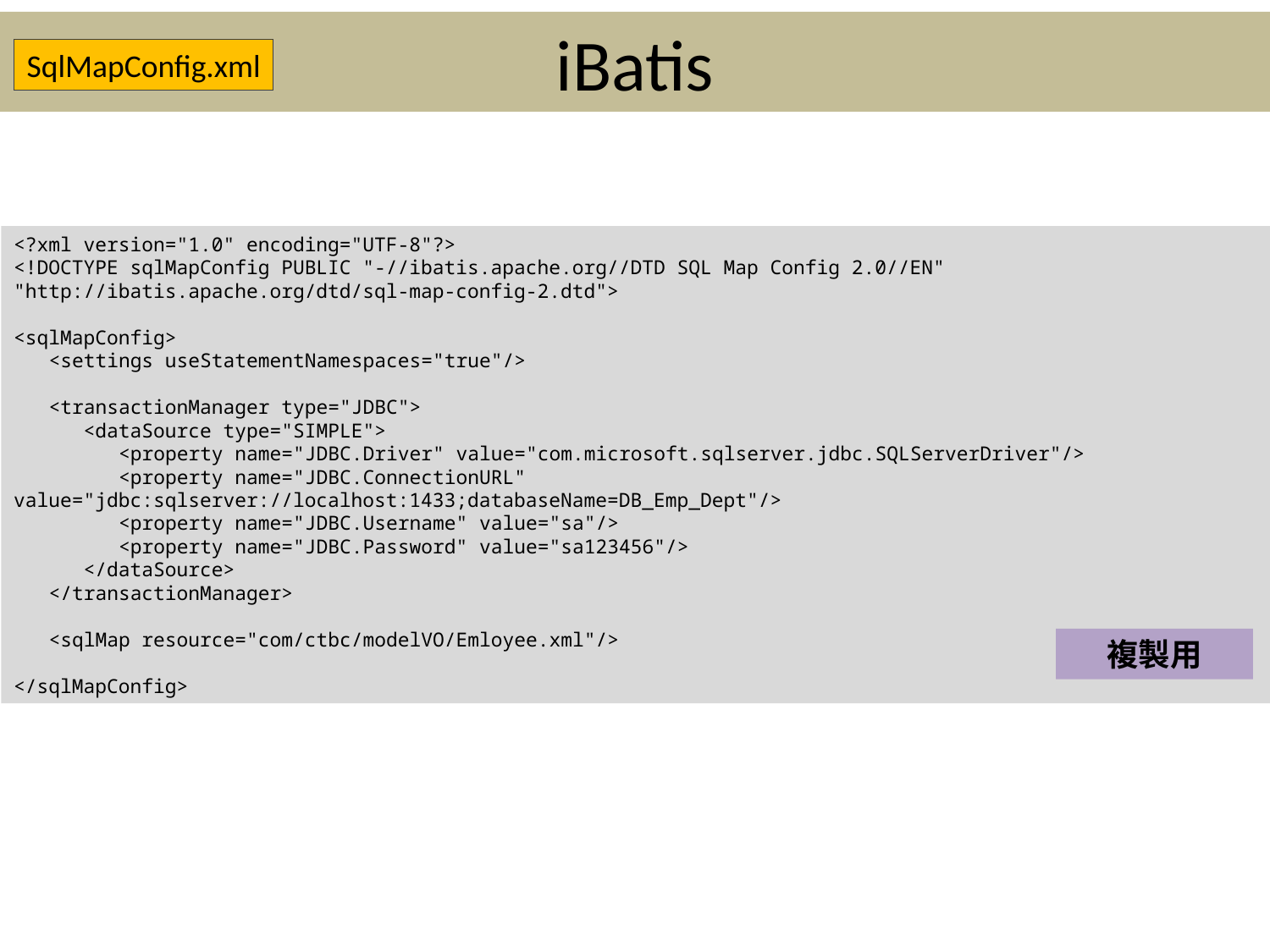

# iBatis
SqlMapConfig.xml
<?xml version="1.0" encoding="UTF-8"?>
<!DOCTYPE sqlMapConfig PUBLIC "-//ibatis.apache.org//DTD SQL Map Config 2.0//EN" "http://ibatis.apache.org/dtd/sql-map-config-2.dtd">

<sqlMapConfig>
   <settings useStatementNamespaces="true"/>

   <transactionManager type="JDBC">
      <dataSource type="SIMPLE">
         <property name="JDBC.Driver" value="com.microsoft.sqlserver.jdbc.SQLServerDriver"/>
         <property name="JDBC.ConnectionURL" 	value="jdbc:sqlserver://localhost:1433;databaseName=DB_Emp_Dept"/>
         <property name="JDBC.Username" value="sa"/>
         <property name="JDBC.Password" value="sa123456"/>
      </dataSource>
   </transactionManager>

   <sqlMap resource="com/ctbc/modelVO/Emloyee.xml"/>

</sqlMapConfig>
複製用